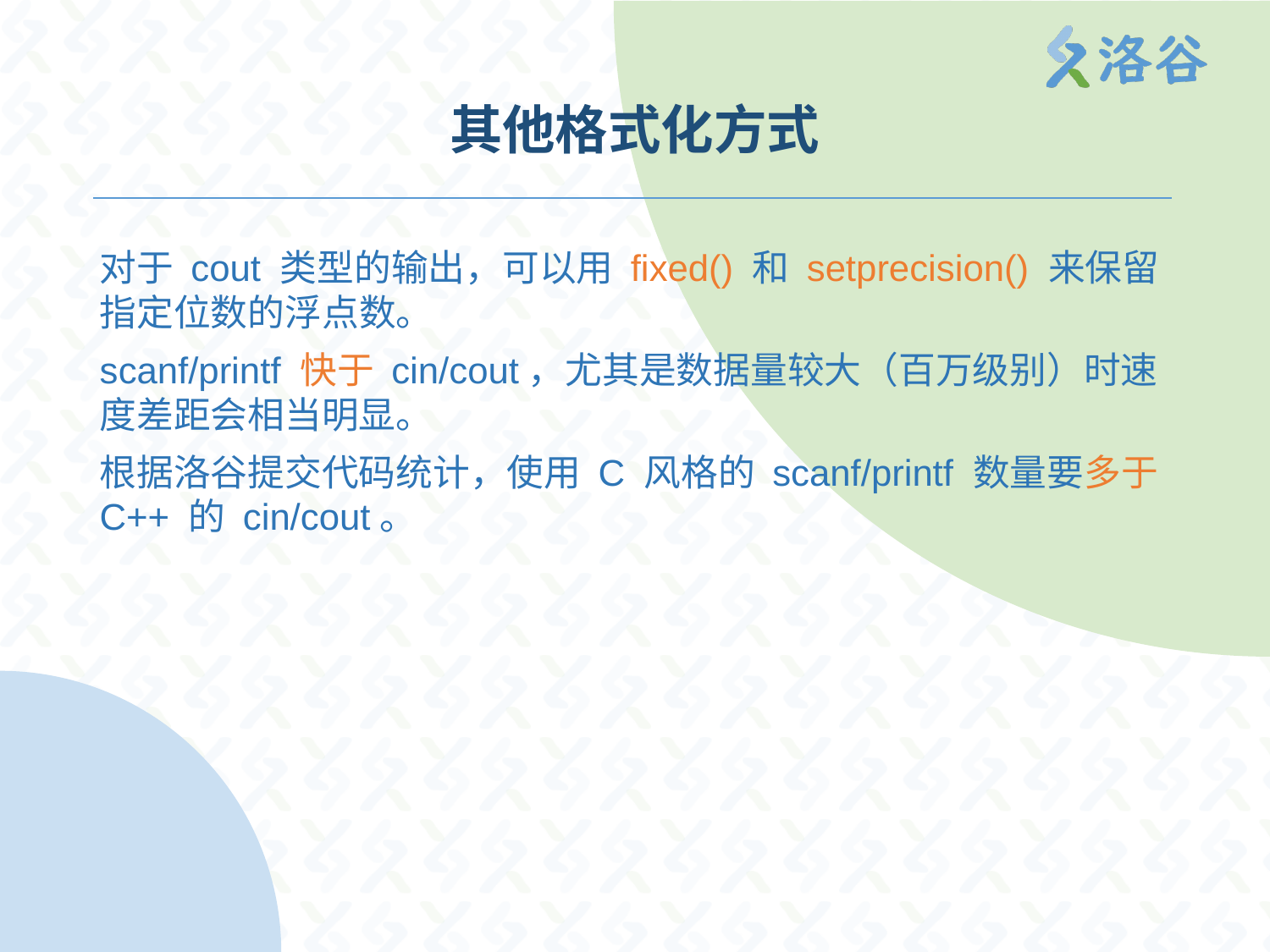

# 其他格式化方式
对于 cout 类型的输出，可以用 fixed() 和 setprecision() 来保留指定位数的浮点数。
scanf/printf 快于 cin/cout，尤其是数据量较大（百万级别）时速度差距会相当明显。
根据洛谷提交代码统计，使用 C 风格的 scanf/printf 数量要多于 C++ 的 cin/cout。